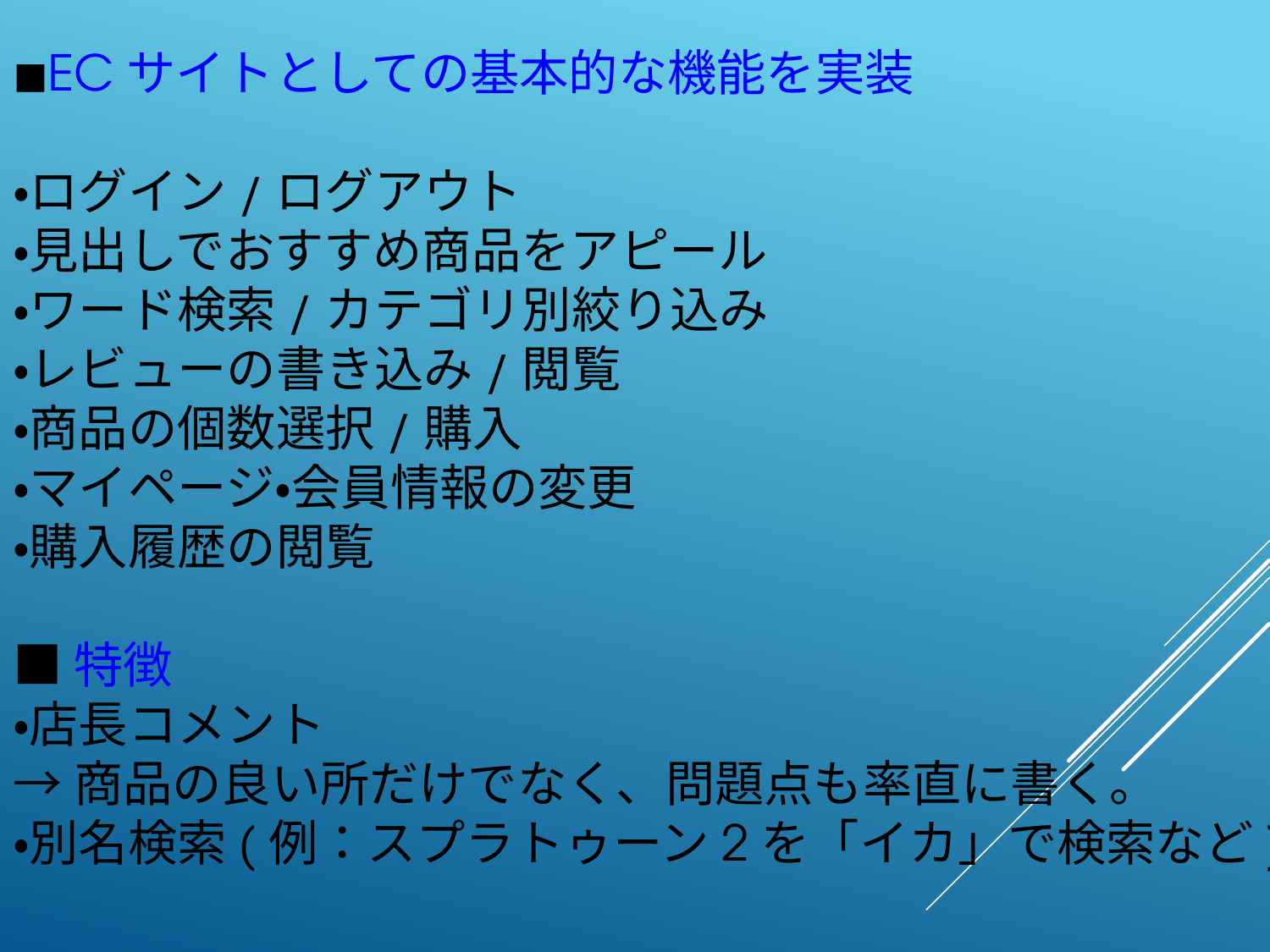

■ECサイトとしての基本的な機能を実装

・ログイン/ログアウト
・見出しでおすすめ商品をアピール
・ワード検索/カテゴリ別絞り込み
・レビューの書き込み/閲覧
・商品の個数選択/購入
・マイページ・会員情報の変更
・購入履歴の閲覧

■特徴
・店長コメント
→商品の良い所だけでなく、問題点も率直に書く。
・別名検索(例：スプラトゥーン2を「イカ」で検索など)